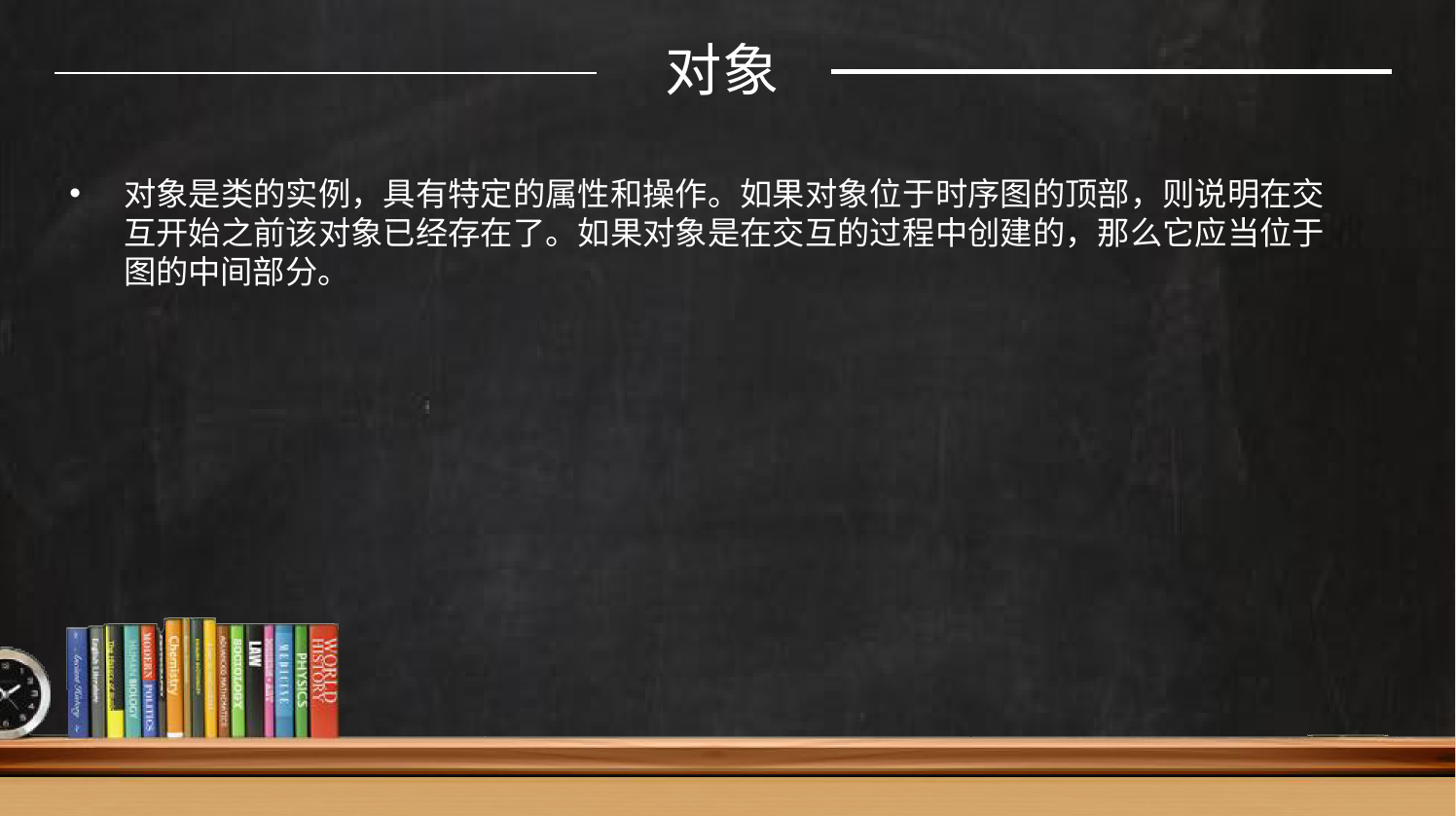

对象

对象是类的实例，具有特定的属性和操作。如果对象位于时序图的顶部，则说明在交 互开始之前该对象已经存在了。如果对象是在交互的过程中创建的，那么它应当位于 图的中间部分。